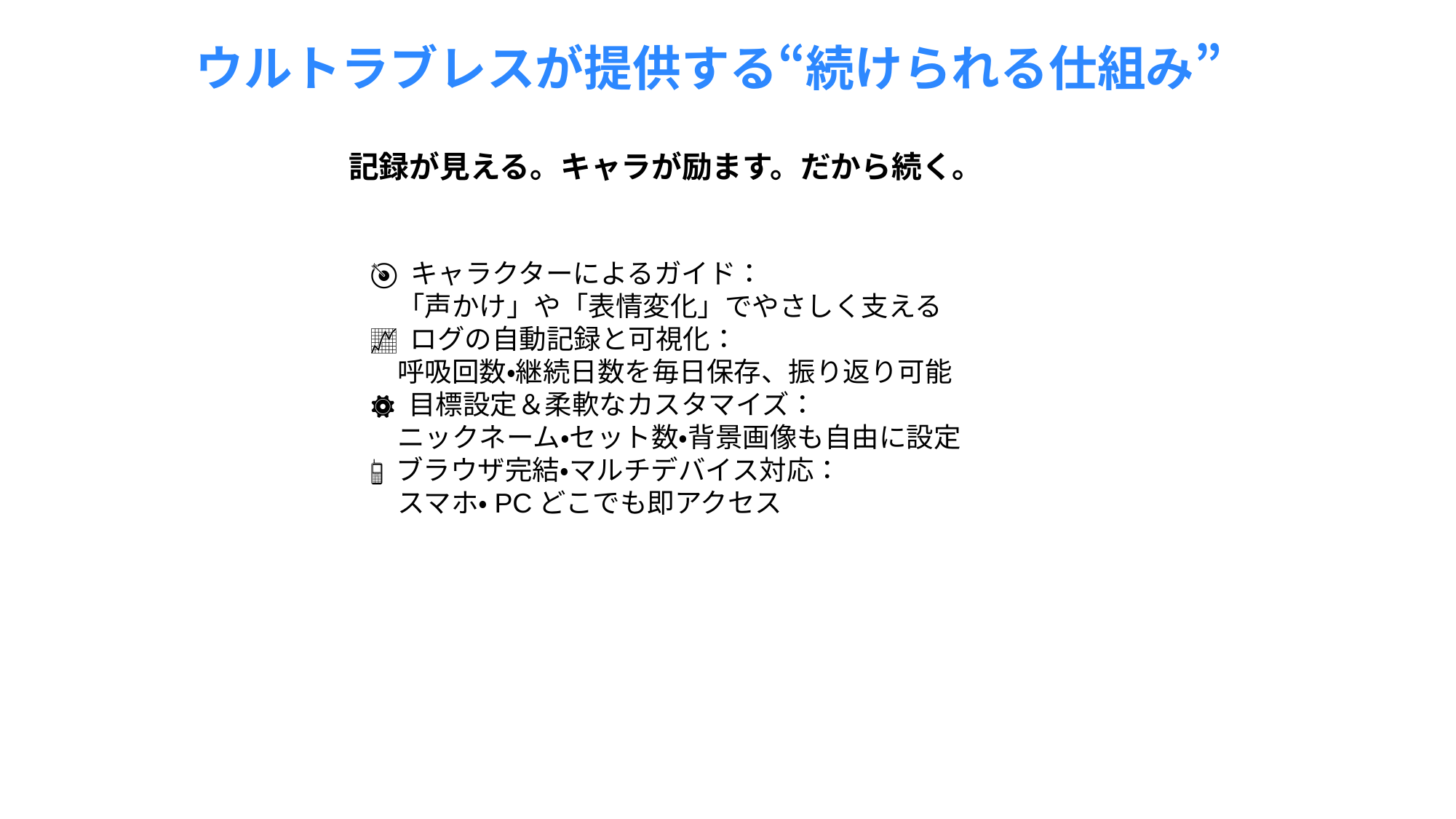

ウルトラブレスが提供する“続けられる仕組み”
記録が見える。キャラが励ます。だから続く。

🎯 キャラクターによるガイド：
　「声かけ」や「表情変化」でやさしく支える
📈 ログの自動記録と可視化：
　呼吸回数・継続日数を毎日保存、振り返り可能
⚙️ 目標設定＆柔軟なカスタマイズ：
　ニックネーム・セット数・背景画像も自由に設定
📱 ブラウザ完結・マルチデバイス対応：
　スマホ・PCどこでも即アクセス